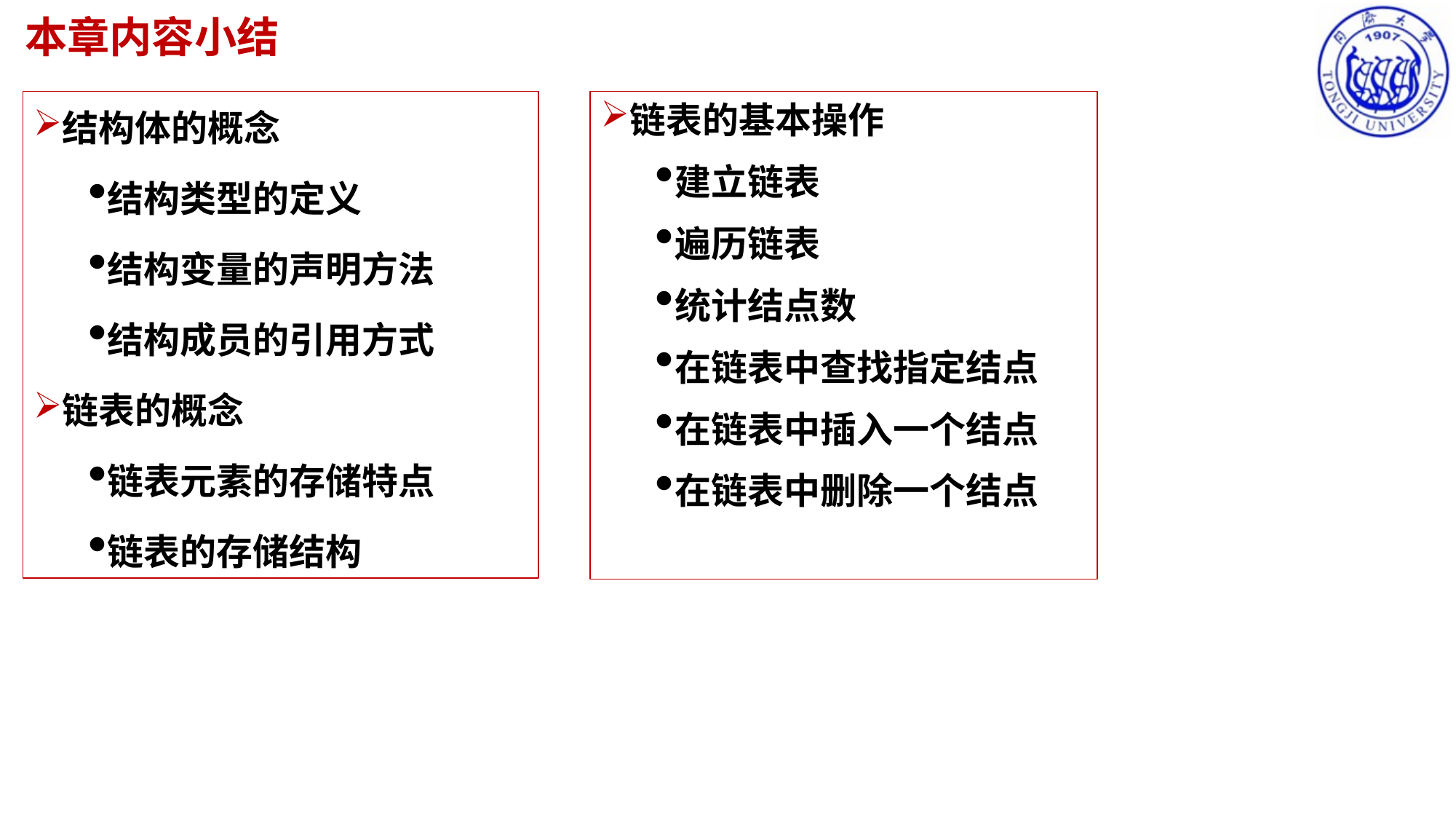

本章内容小结
结构体的概念
结构类型的定义
结构变量的声明方法
结构成员的引用方式
链表的概念
链表元素的存储特点
链表的存储结构
链表的基本操作
建立链表
遍历链表
统计结点数
在链表中查找指定结点
在链表中插入一个结点
在链表中删除一个结点